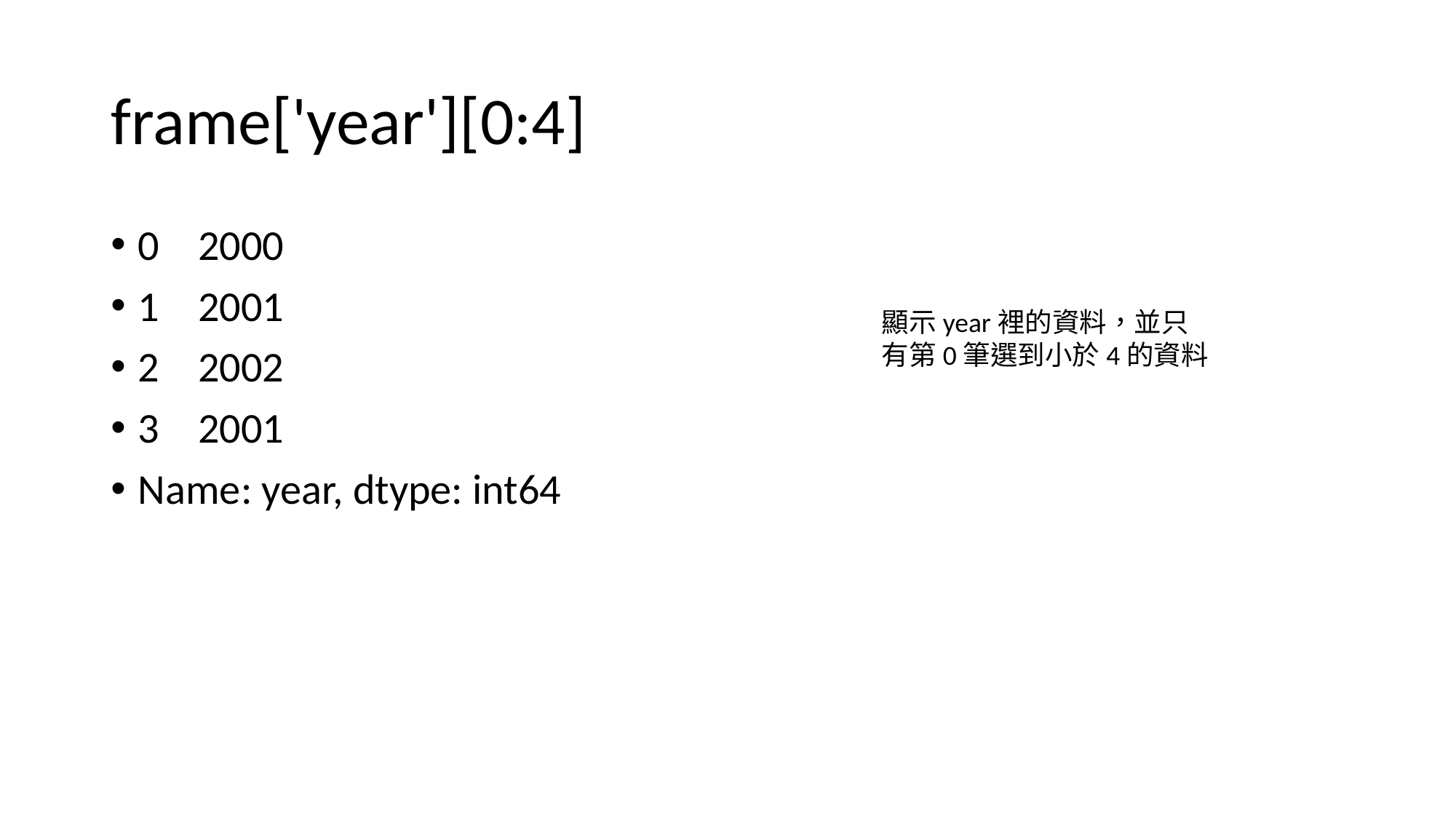

# frame['year'][0:4]
0    2000
1    2001
2    2002
3    2001
Name: year, dtype: int64
顯示year裡的資料，並只有第0筆選到小於4的資料